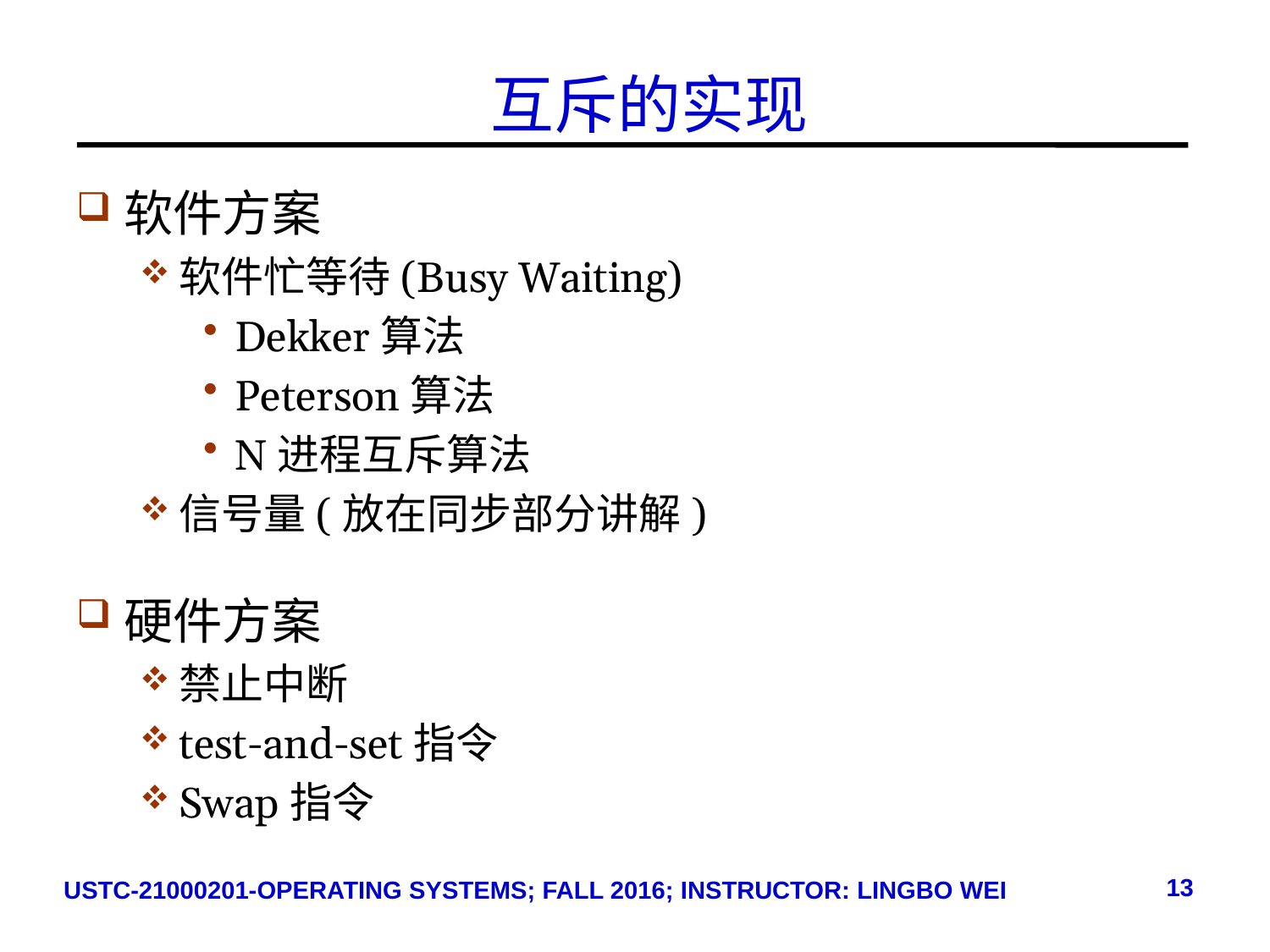

# 互斥的实现
软件方案
软件忙等待(Busy Waiting)
Dekker算法
Peterson算法
N进程互斥算法
信号量(放在同步部分讲解)

硬件方案
禁止中断
test-and-set指令
Swap指令
13
USTC-21000201-OPERATING SYSTEMS; FALL 2016; INSTRUCTOR: LINGBO WEI